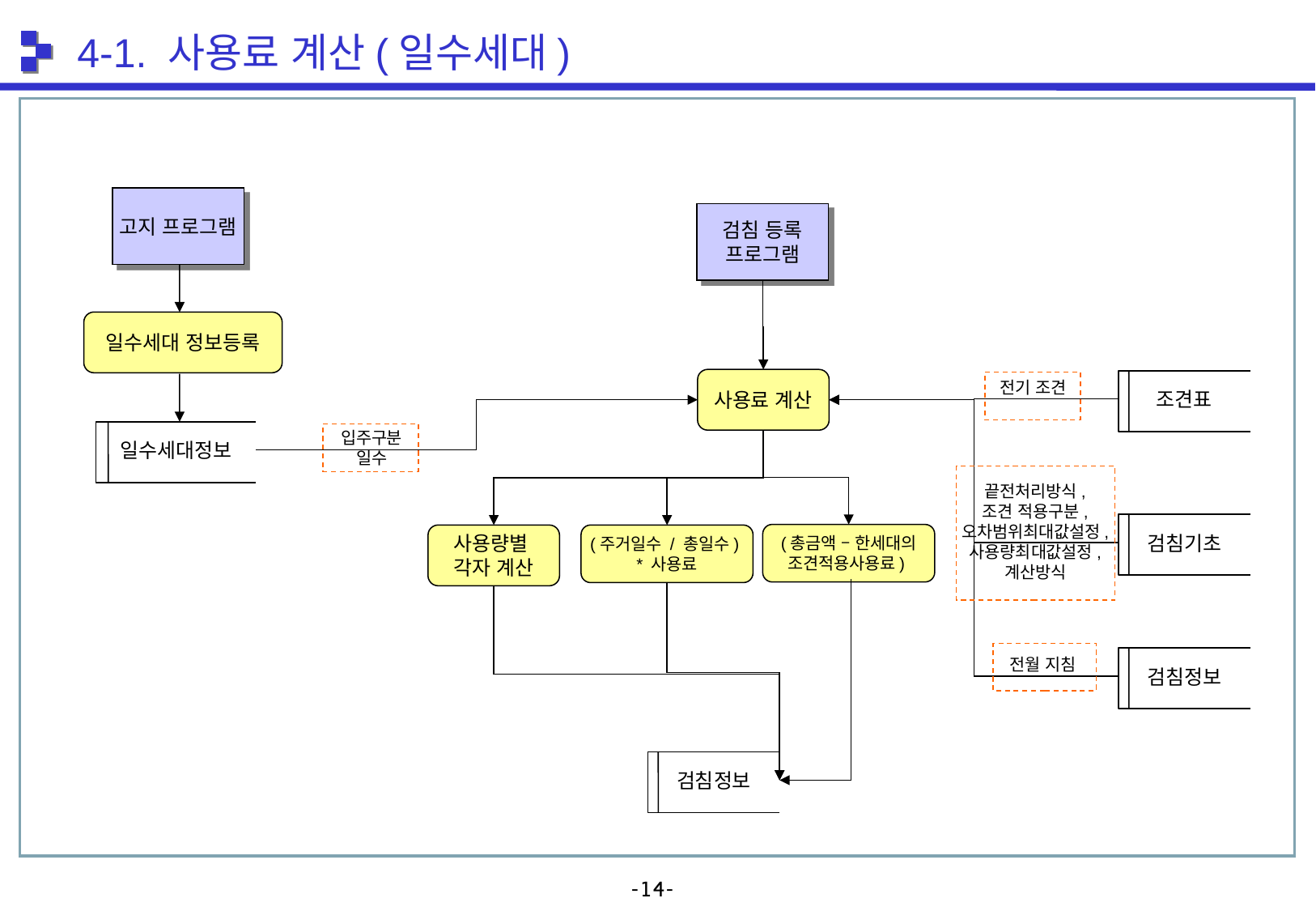

4-1. 사용료 계산(일수세대)

고지 프로그램
검침 등록
프로그램

일수세대 정보등록
사용료 계산

조견표

전기 조견

일수세대정보

입주구분
일수

끝전처리방식,
조견 적용구분,
오차범위최대값설정,
사용량최대값설정,
계산방식

검침기초

(총금액 – 한세대의
조견적용사용료)
사용량별
각자 계산
(주거일수 / 총일수)
* 사용료

전월 지침

검침정보

검침정보